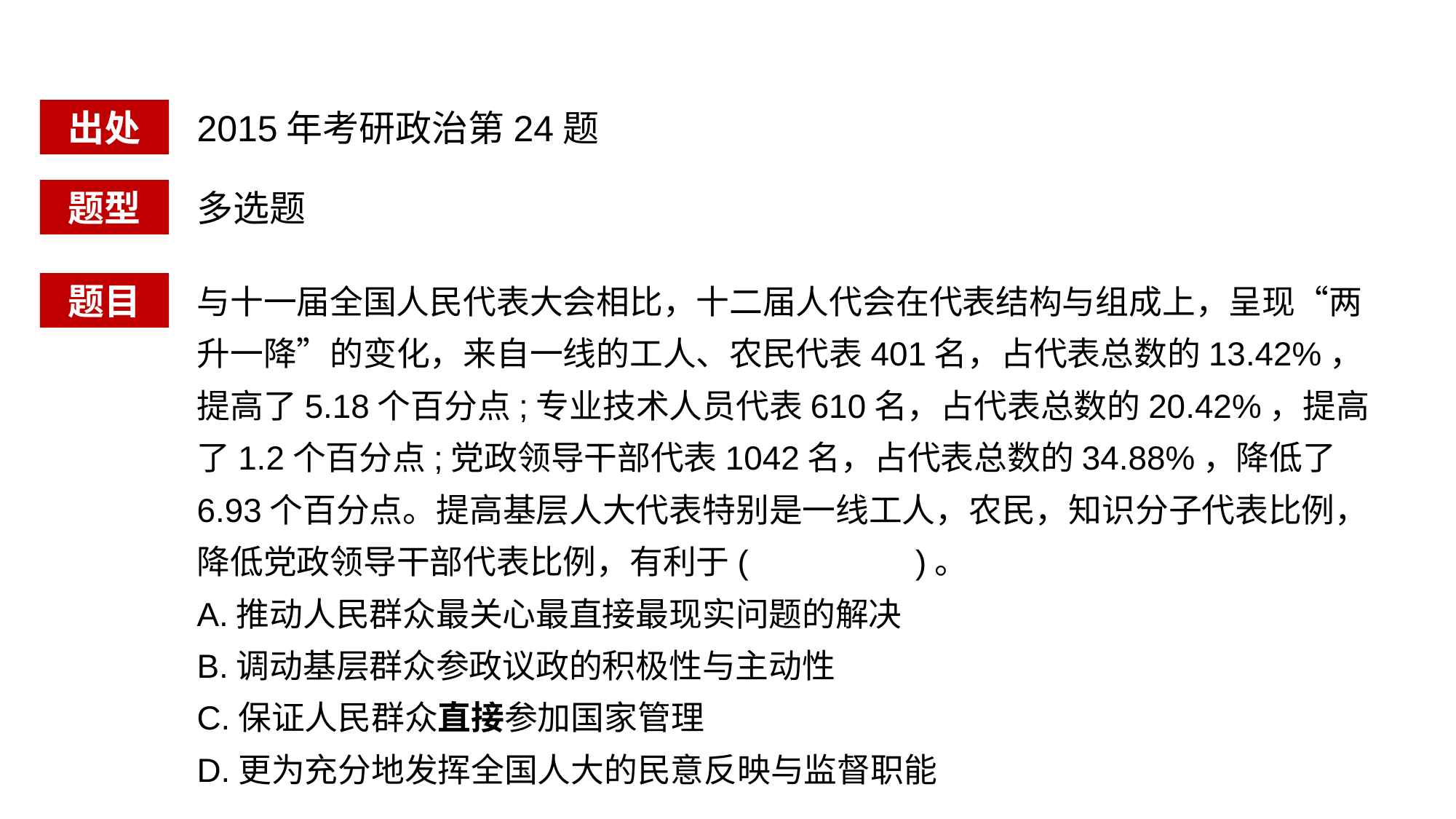

出处
2015年考研政治第24题
题型
多选题
与十一届全国人民代表大会相比，十二届人代会在代表结构与组成上，呈现“两升一降”的变化，来自一线的工人、农民代表401名，占代表总数的13.42%，提高了5.18个百分点;专业技术人员代表610名，占代表总数的20.42%，提高了1.2个百分点;党政领导干部代表1042名，占代表总数的34.88%，降低了6.93个百分点。提高基层人大代表特别是一线工人，农民，知识分子代表比例，降低党政领导干部代表比例，有利于(                  )。
A.推动人民群众最关心最直接最现实问题的解决
B.调动基层群众参政议政的积极性与主动性
C.保证人民群众直接参加国家管理
D.更为充分地发挥全国人大的民意反映与监督职能
题目